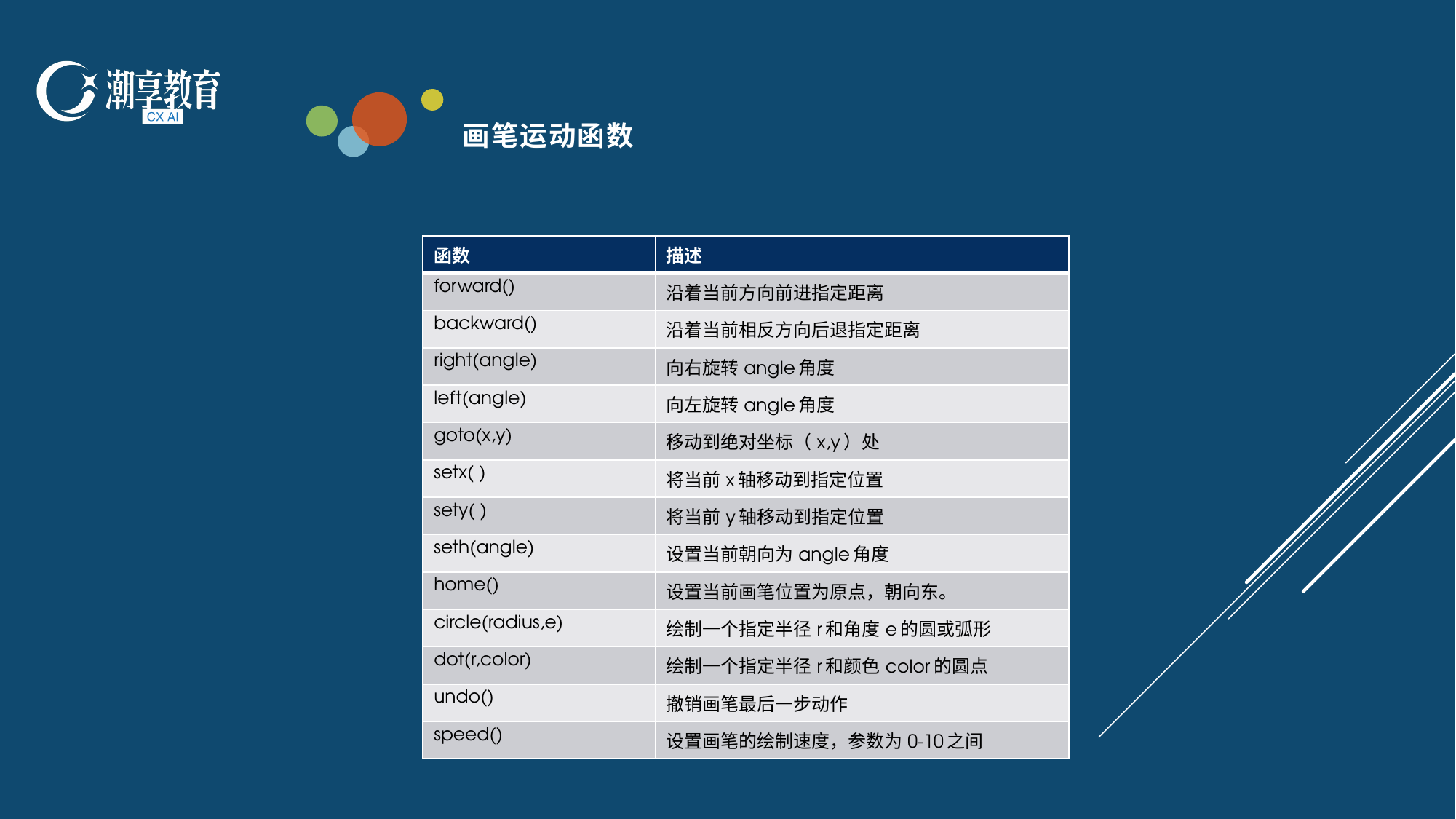

画笔运动函数

| 函数 | 描述 |
| --- | --- |
| forward() | 沿着当前方向前进指定距离 |
| backward() | 沿着当前相反方向后退指定距离 |
| right(angle) | 向右旋转angle角度 |
| left(angle) | 向左旋转angle角度 |
| goto(x,y) | 移动到绝对坐标（x,y）处 |
| setx( ) | 将当前x轴移动到指定位置 |
| sety( ) | 将当前y轴移动到指定位置 |
| seth(angle) | 设置当前朝向为angle角度 |
| home() | 设置当前画笔位置为原点，朝向东。 |
| circle(radius,e) | 绘制一个指定半径r和角度e的圆或弧形 |
| dot(r,color) | 绘制一个指定半径r和颜色color的圆点 |
| undo() | 撤销画笔最后一步动作 |
| speed() | 设置画笔的绘制速度，参数为0-10之间 |